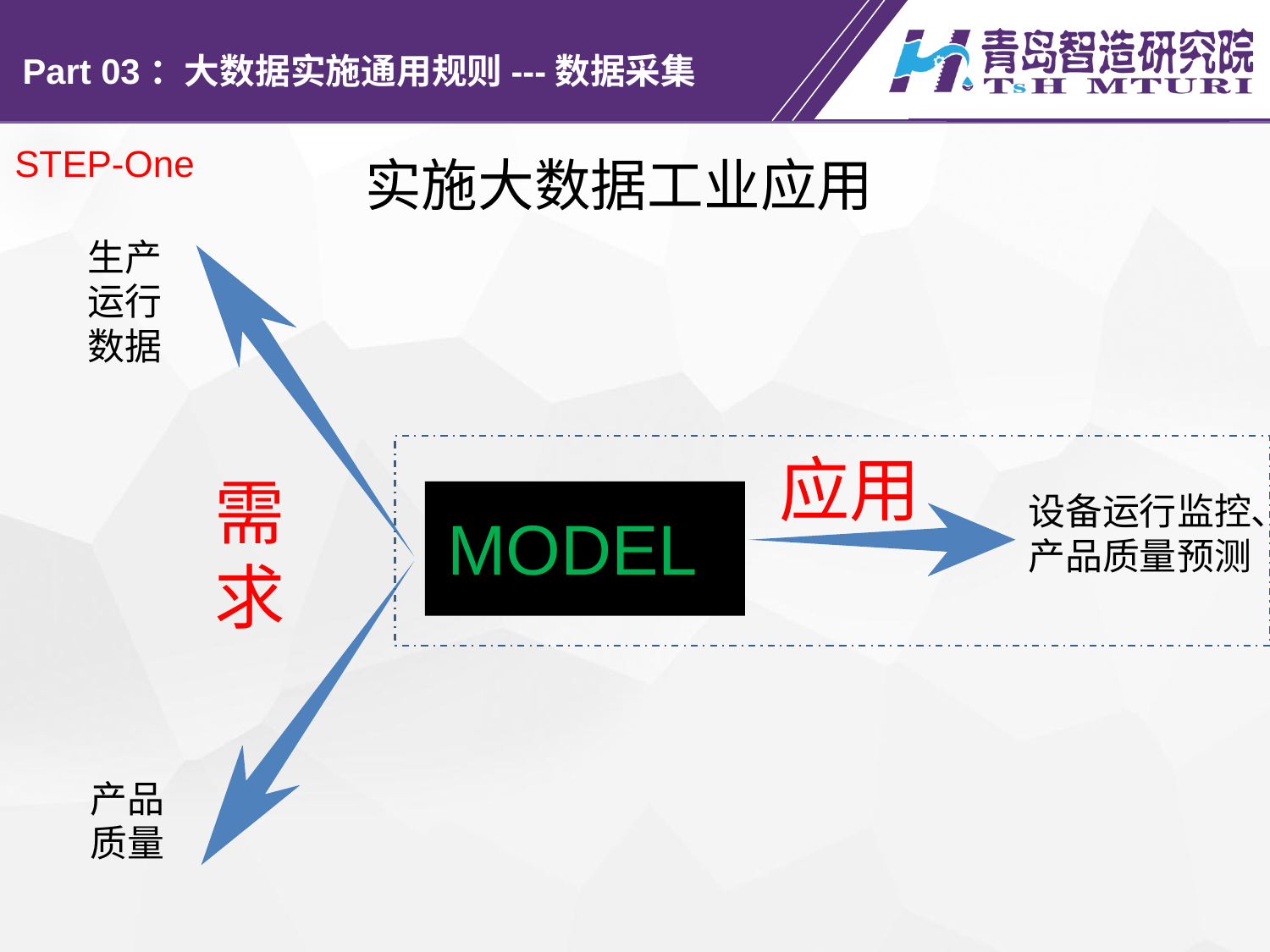

Part 03：大数据实施通用规则---数据采集
STEP-One
实施大数据工业应用
生产运行数据

应用

MODEL
设备运行监控、
产品质量预测

需求

产品质量